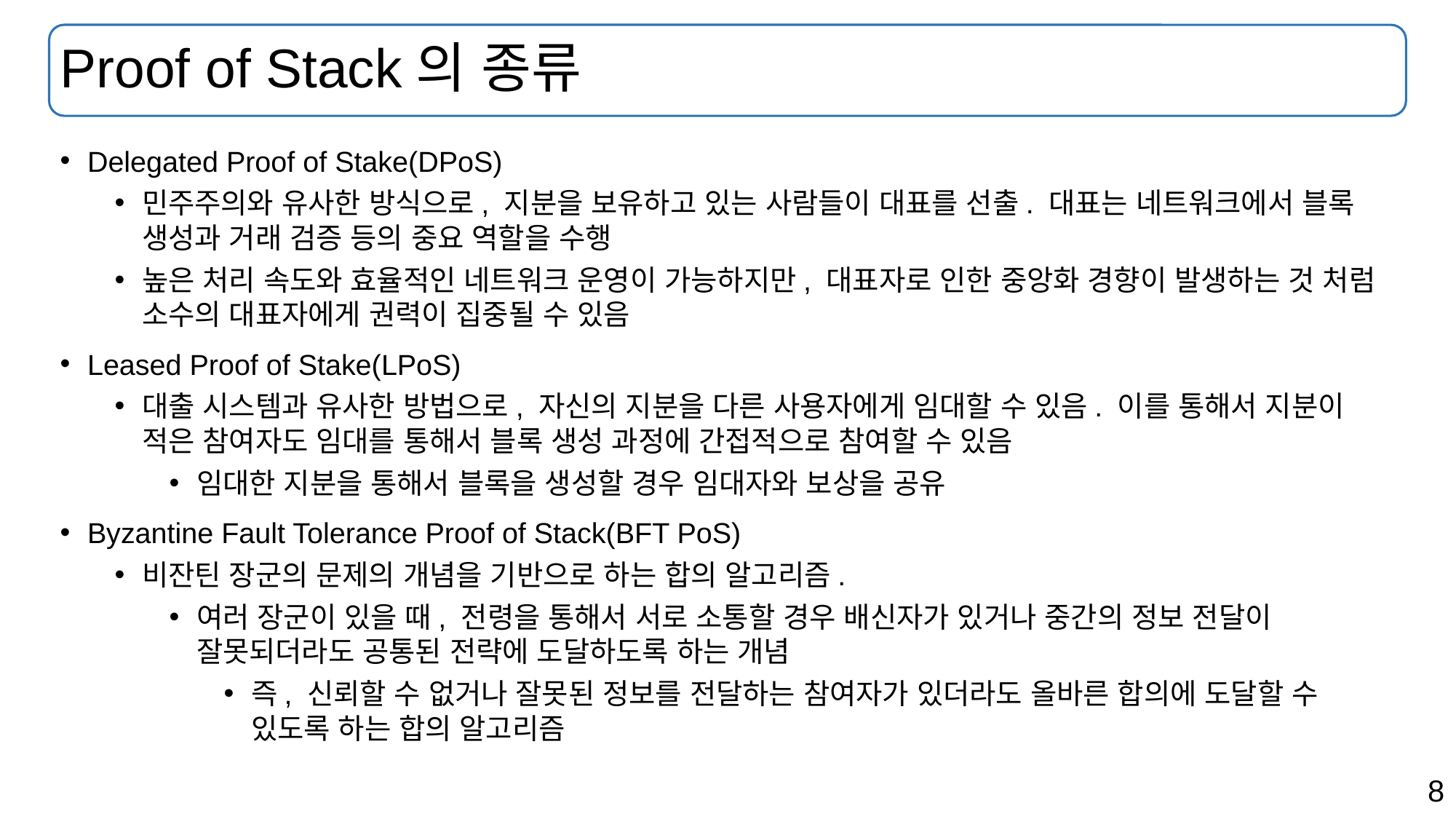

# Proof of Stack의 종류
Delegated Proof of Stake(DPoS)
민주주의와 유사한 방식으로, 지분을 보유하고 있는 사람들이 대표를 선출. 대표는 네트워크에서 블록 생성과 거래 검증 등의 중요 역할을 수행
높은 처리 속도와 효율적인 네트워크 운영이 가능하지만, 대표자로 인한 중앙화 경향이 발생하는 것 처럼 소수의 대표자에게 권력이 집중될 수 있음
Leased Proof of Stake(LPoS)
대출 시스템과 유사한 방법으로, 자신의 지분을 다른 사용자에게 임대할 수 있음. 이를 통해서 지분이 적은 참여자도 임대를 통해서 블록 생성 과정에 간접적으로 참여할 수 있음
임대한 지분을 통해서 블록을 생성할 경우 임대자와 보상을 공유
Byzantine Fault Tolerance Proof of Stack(BFT PoS)
비잔틴 장군의 문제의 개념을 기반으로 하는 합의 알고리즘.
여러 장군이 있을 때, 전령을 통해서 서로 소통할 경우 배신자가 있거나 중간의 정보 전달이 잘못되더라도 공통된 전략에 도달하도록 하는 개념
즉, 신뢰할 수 없거나 잘못된 정보를 전달하는 참여자가 있더라도 올바른 합의에 도달할 수 있도록 하는 합의 알고리즘